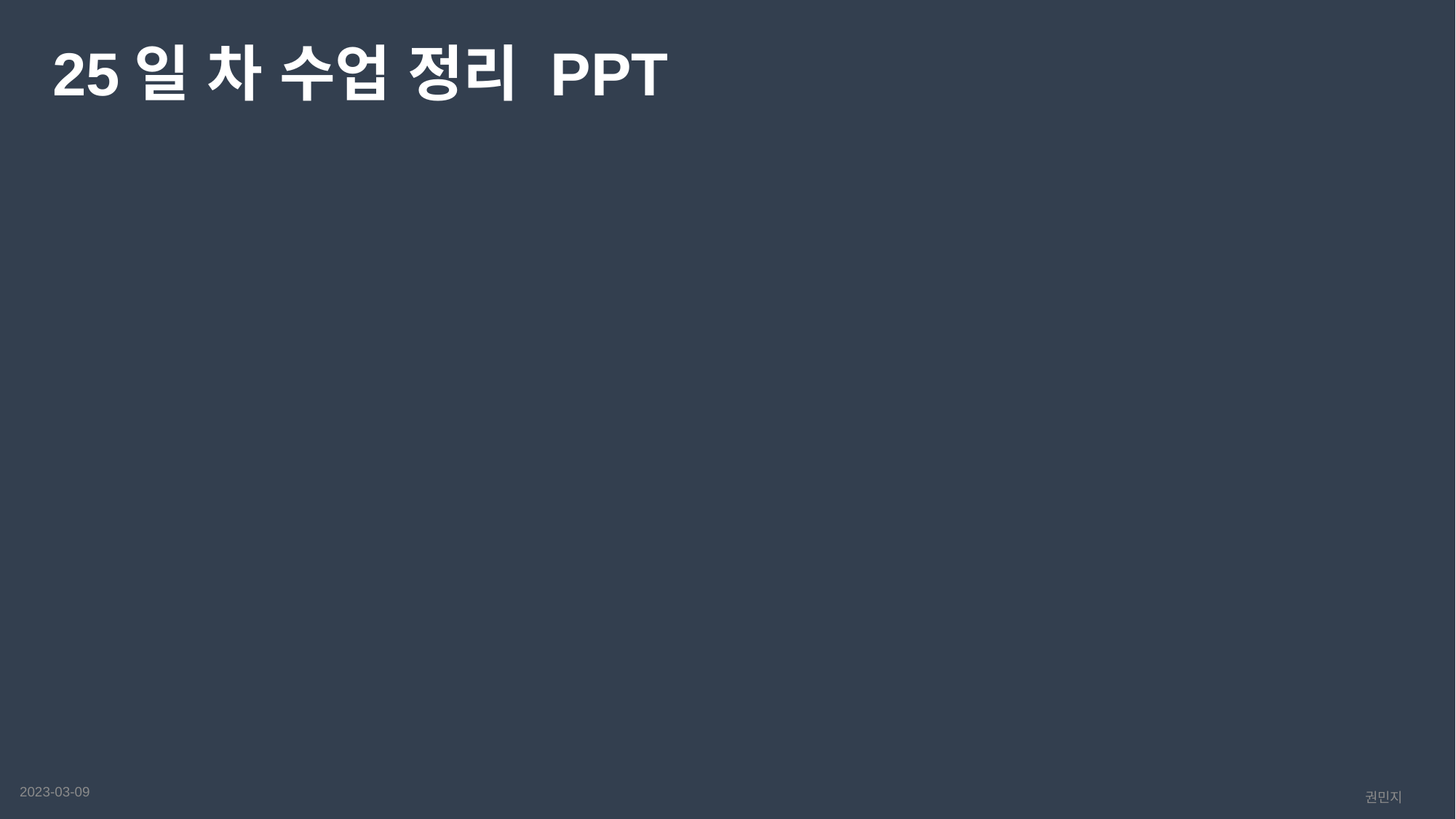

25일 차 수업 정리 PPT
2023-03-09
권민지